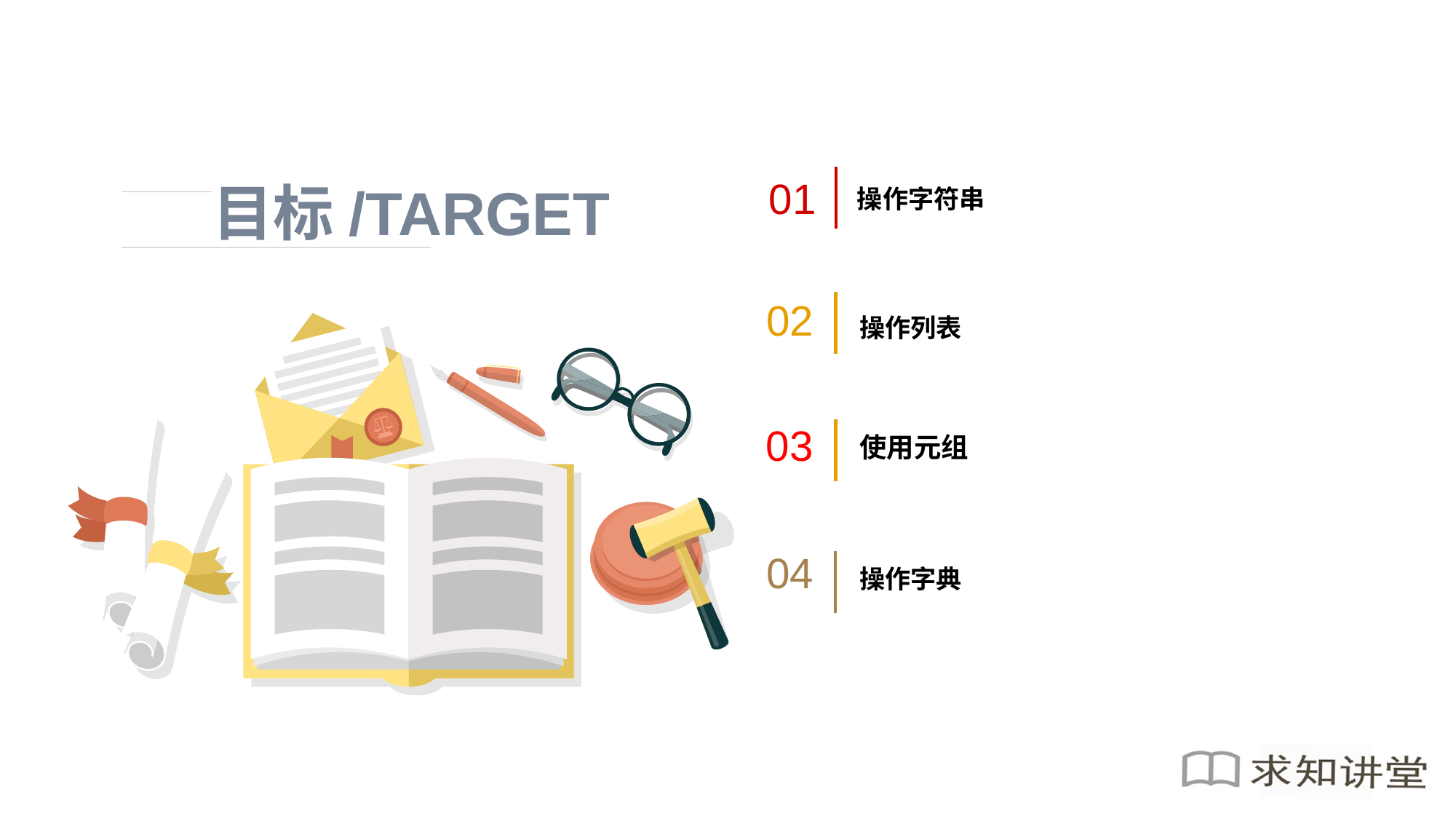

目标/TARGET
01
操作字符串
02
操作列表

03
使用元组
04
操作字典